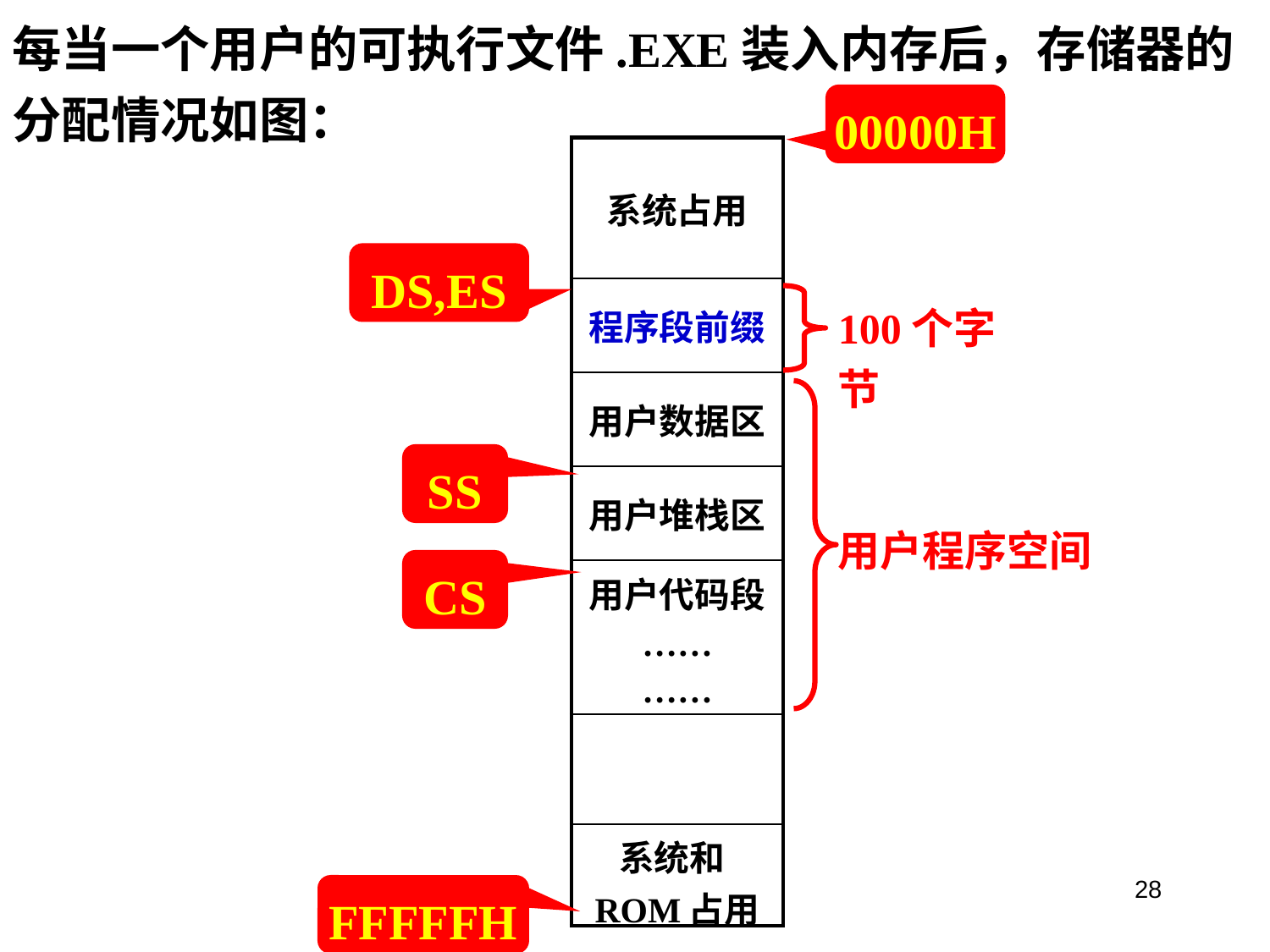

每当一个用户的可执行文件.EXE装入内存后，存储器的分配情况如图：
00000H
| 系统占用 |
| --- |
| 程序段前缀 |
| 用户数据区 |
| 用户堆栈区 |
| 用户代码段 …… …… |
|  |
| 系统和ROM占用 |
DS,ES

100个字节

SS
用户程序空间
CS
28
FFFFFH